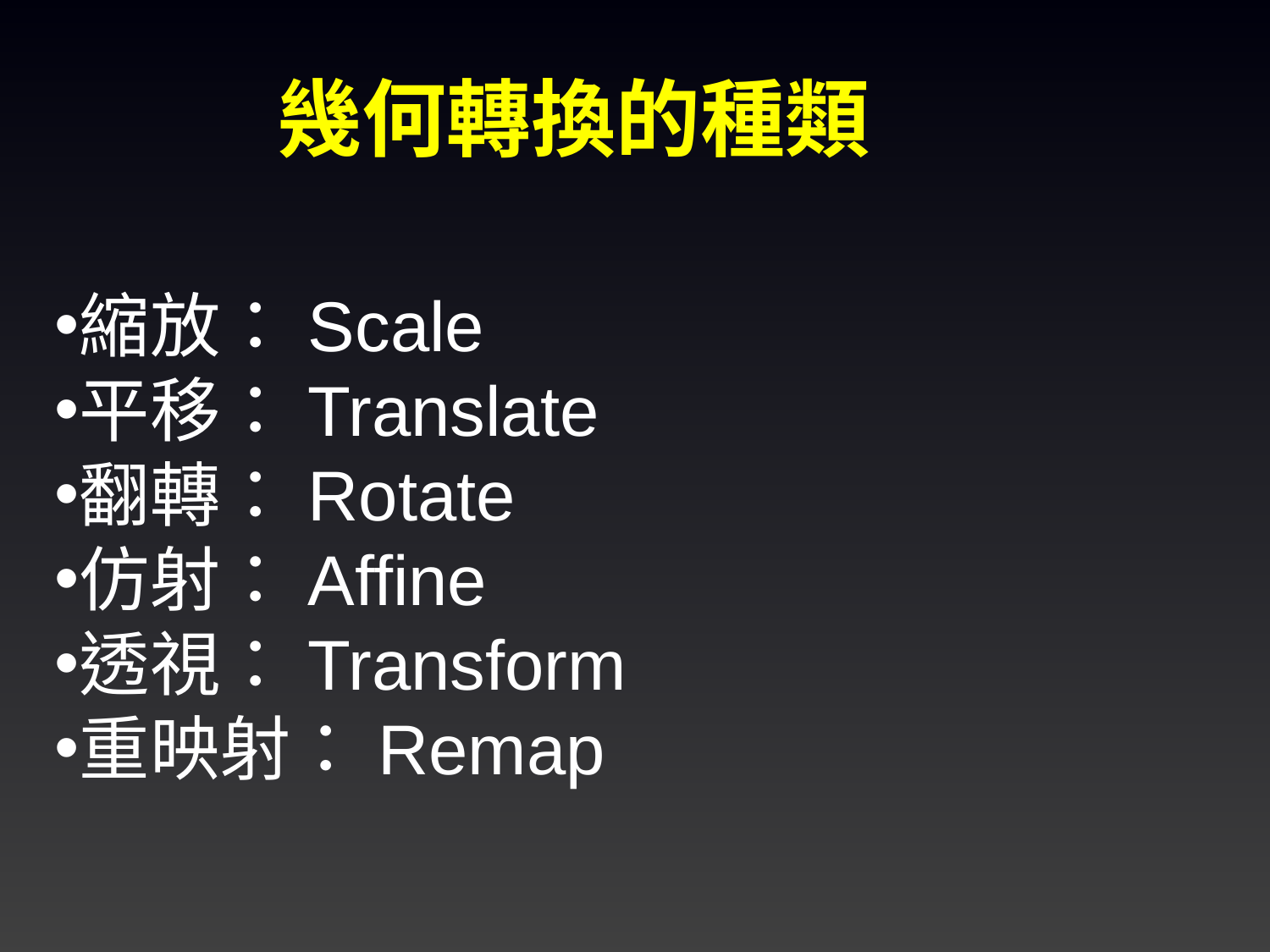

幾何轉換的種類
縮放：Scale
平移：Translate
翻轉：Rotate
仿射：Affine
透視：Transform
重映射：Remap